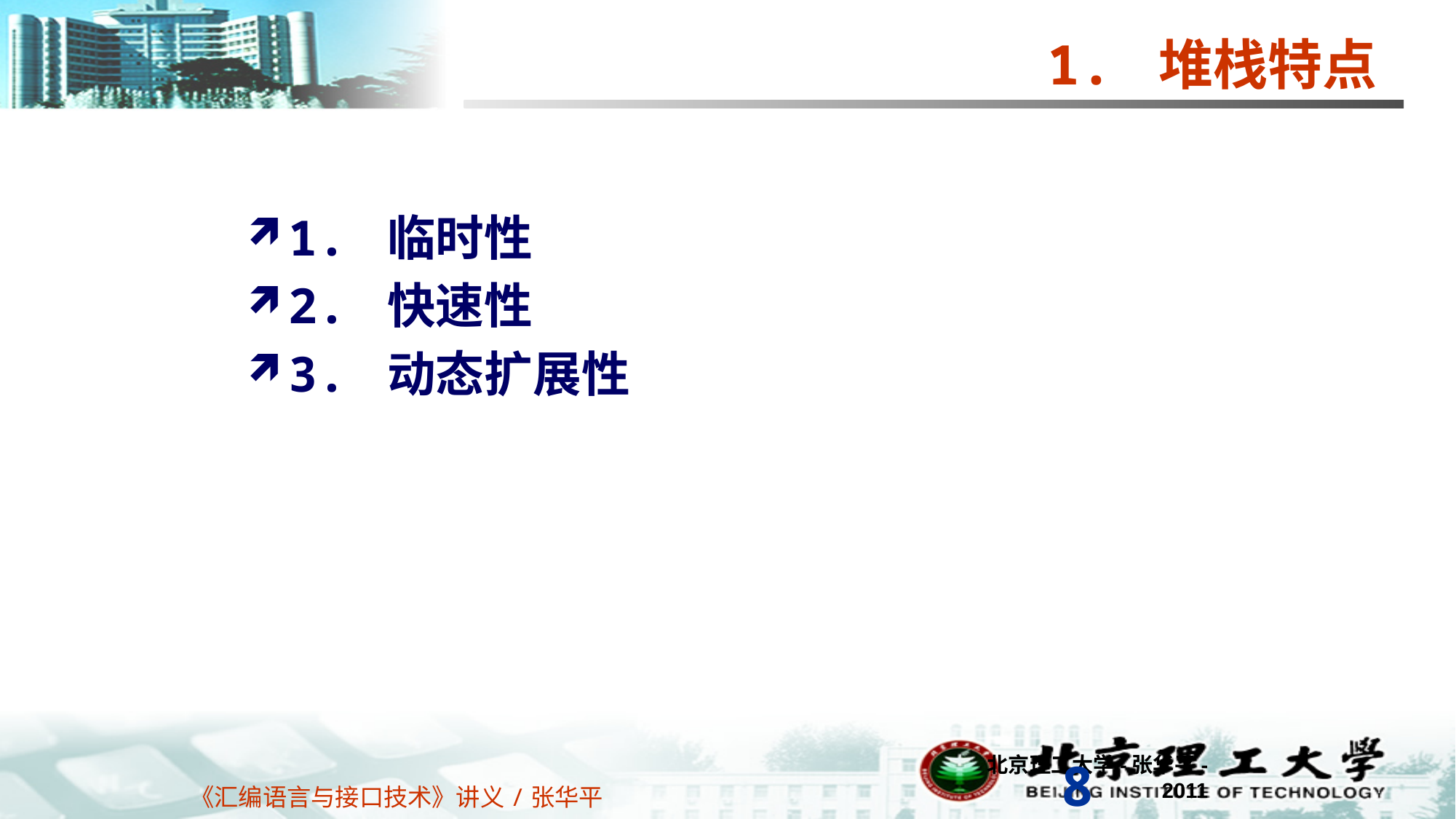

1. 堆栈特点
1. 临时性
2. 快速性
3. 动态扩展性
北京理工大学-张华平-2011
8